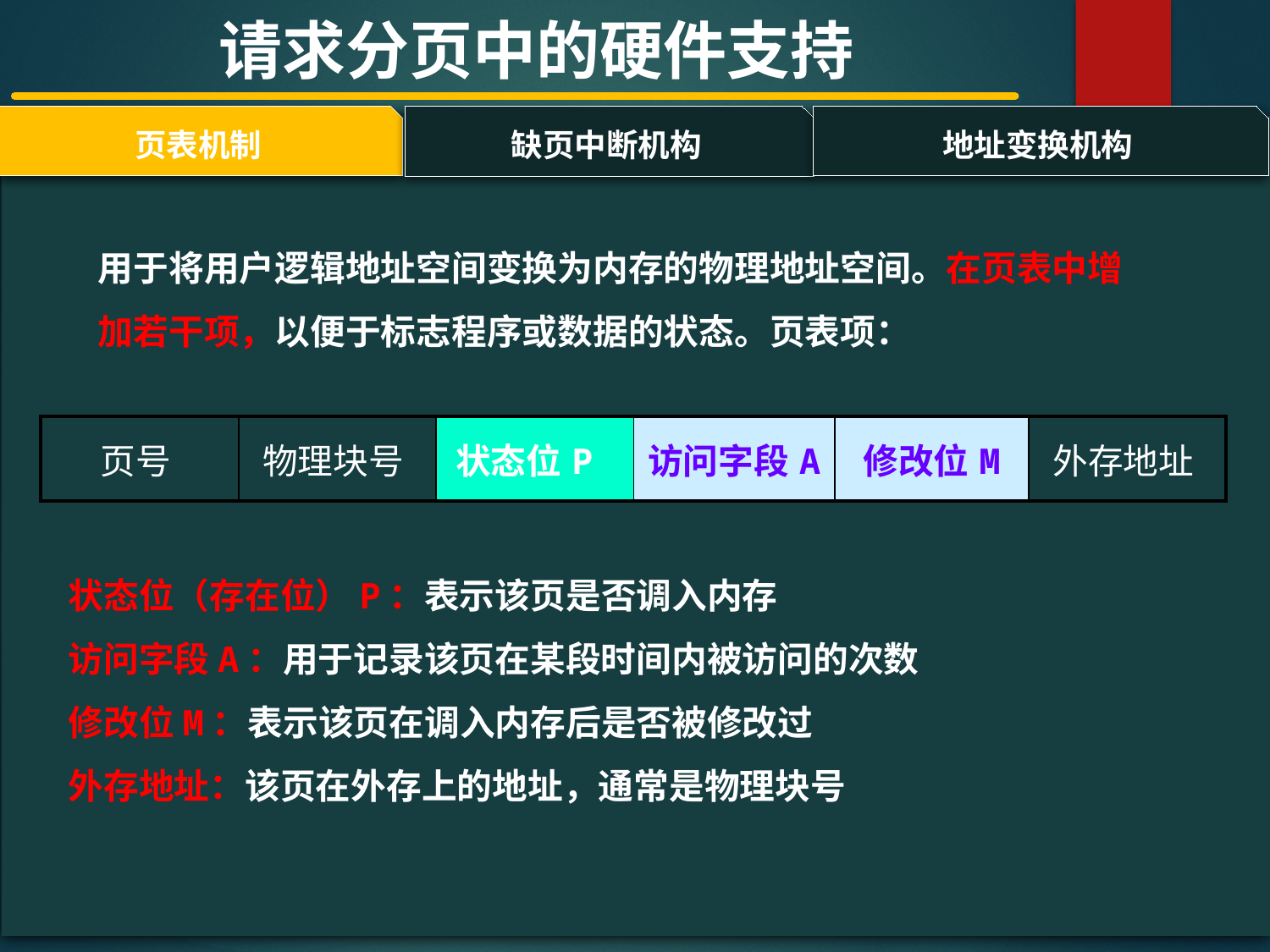

请求分页中的硬件支持
页表机制
地址变换机构
缺页中断机构
#
用于将用户逻辑地址空间变换为内存的物理地址空间。在页表中增加若干项，以便于标志程序或数据的状态。页表项：
| 页号 | 物理块号 | 状态位P | 访问字段A | 修改位M | 外存地址 |
| --- | --- | --- | --- | --- | --- |
状态位（存在位）P：表示该页是否调入内存
访问字段A：用于记录该页在某段时间内被访问的次数
修改位M：表示该页在调入内存后是否被修改过
外存地址：该页在外存上的地址，通常是物理块号